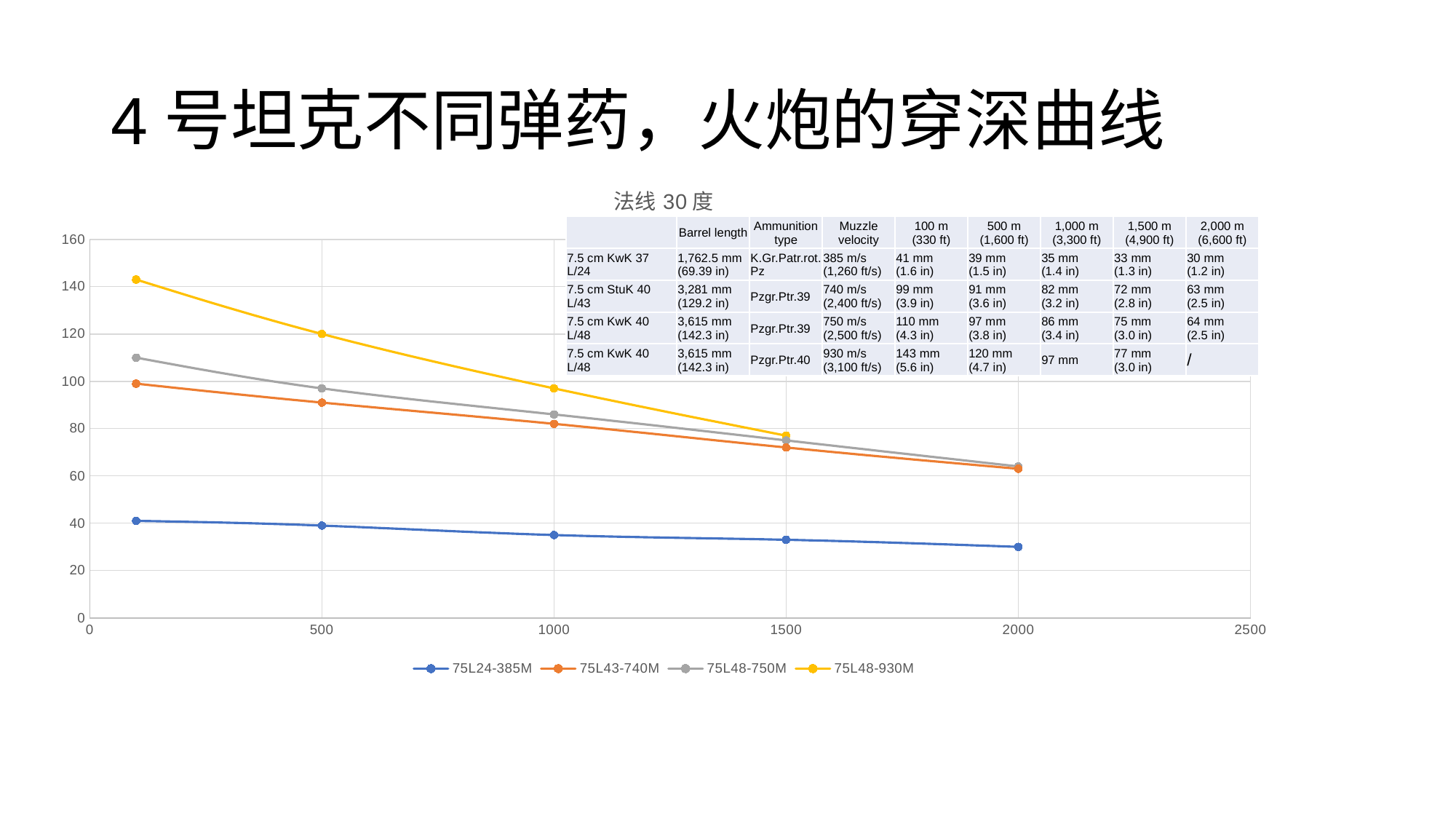

# 4号坦克不同弹药，火炮的穿深曲线

### Chart: 法线30度

| Category | 75L24-385M | 75L43-740M | 75L48-750M | 75L48-930M |
|---|---|---|---|---|
|  | Barrel length | Ammunition type | Muzzle velocity | 100 m (330 ft) | 500 m (1,600 ft) | 1,000 m (3,300 ft) | 1,500 m (4,900 ft) | 2,000 m (6,600 ft) |
| --- | --- | --- | --- | --- | --- | --- | --- | --- |
| 7.5 cm KwK 37 L/24 | 1,762.5 mm (69.39 in) | K.Gr.Patr.rot.Pz | 385 m/s (1,260 ft/s) | 41 mm (1.6 in) | 39 mm (1.5 in) | 35 mm (1.4 in) | 33 mm (1.3 in) | 30 mm (1.2 in) |
| 7.5 cm StuK 40 L/43 | 3,281 mm (129.2 in) | Pzgr.Ptr.39 | 740 m/s (2,400 ft/s) | 99 mm (3.9 in) | 91 mm (3.6 in) | 82 mm (3.2 in) | 72 mm (2.8 in) | 63 mm (2.5 in) |
| 7.5 cm KwK 40 L/48 | 3,615 mm (142.3 in) | Pzgr.Ptr.39 | 750 m/s (2,500 ft/s) | 110 mm (4.3 in) | 97 mm (3.8 in) | 86 mm (3.4 in) | 75 mm (3.0 in) | 64 mm (2.5 in) |
| 7.5 cm KwK 40 L/48 | 3,615 mm (142.3 in) | Pzgr.Ptr.40 | 930 m/s (3,100 ft/s) | 143 mm (5.6 in) | 120 mm (4.7 in) | 97 mm | 77 mm (3.0 in) | / |